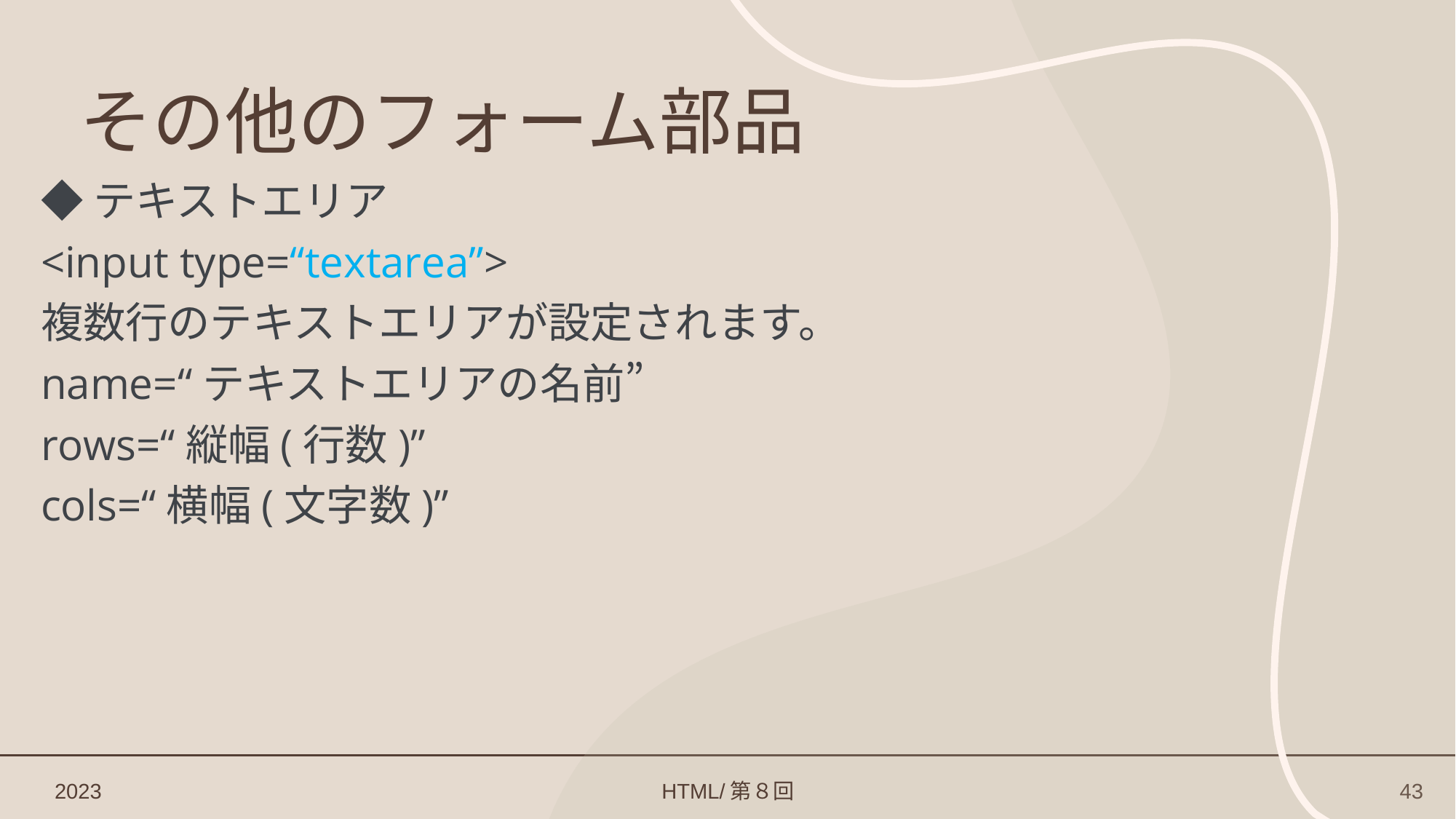

# その他のフォーム部品
◆テキストエリア
<input type=“textarea”>
複数行のテキストエリアが設定されます。
name=“テキストエリアの名前”
rows=“縦幅(行数)”
cols=“横幅(文字数)”

2023
HTML/第８回
43